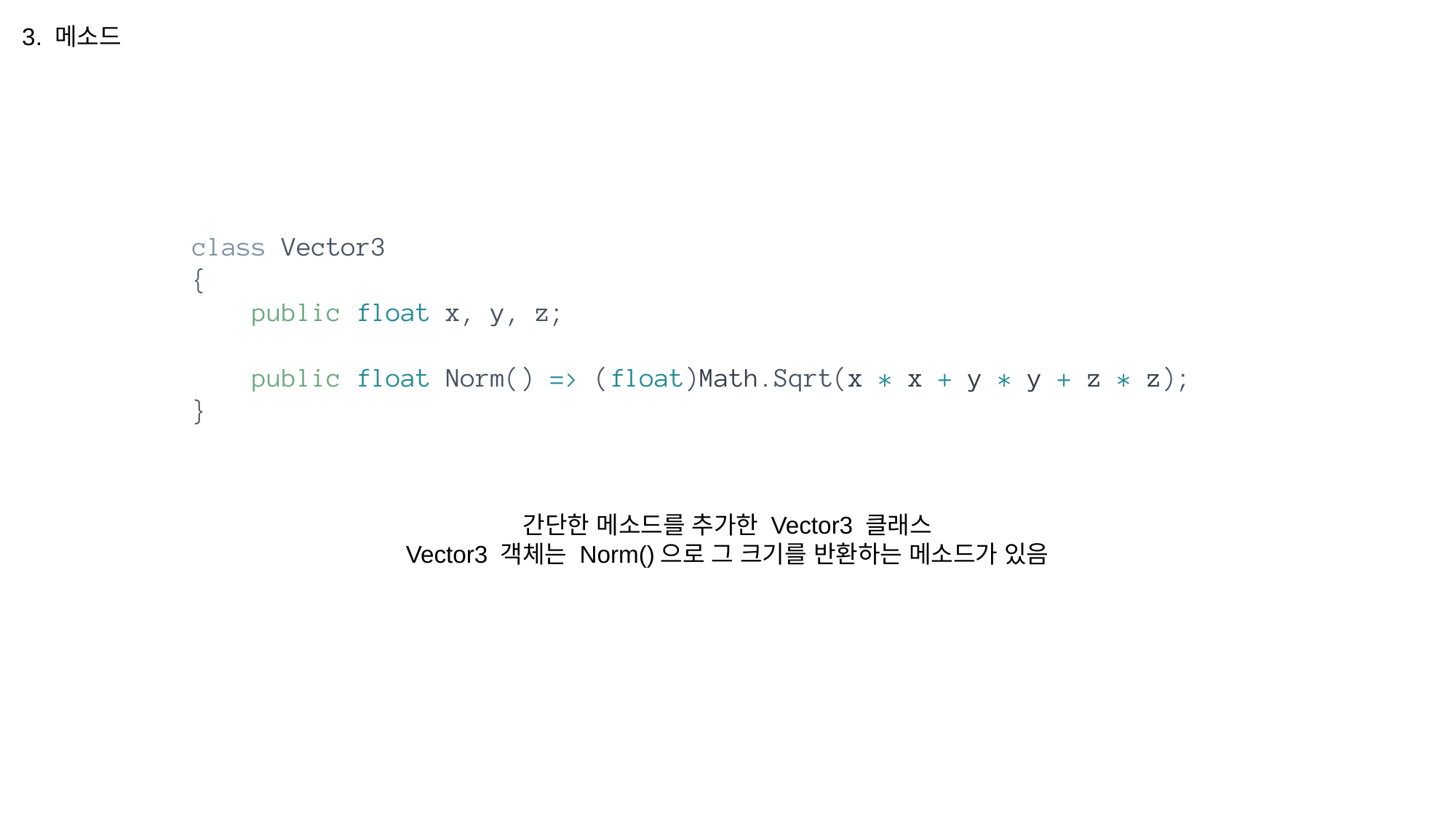

3. 메소드
class Vector3
{
    public float x, y, z;
    public float Norm() => (float)Math.Sqrt(x * x + y * y + z * z);
}
간단한 메소드를 추가한 Vector3 클래스
Vector3 객체는 Norm()으로 그 크기를 반환하는 메소드가 있음